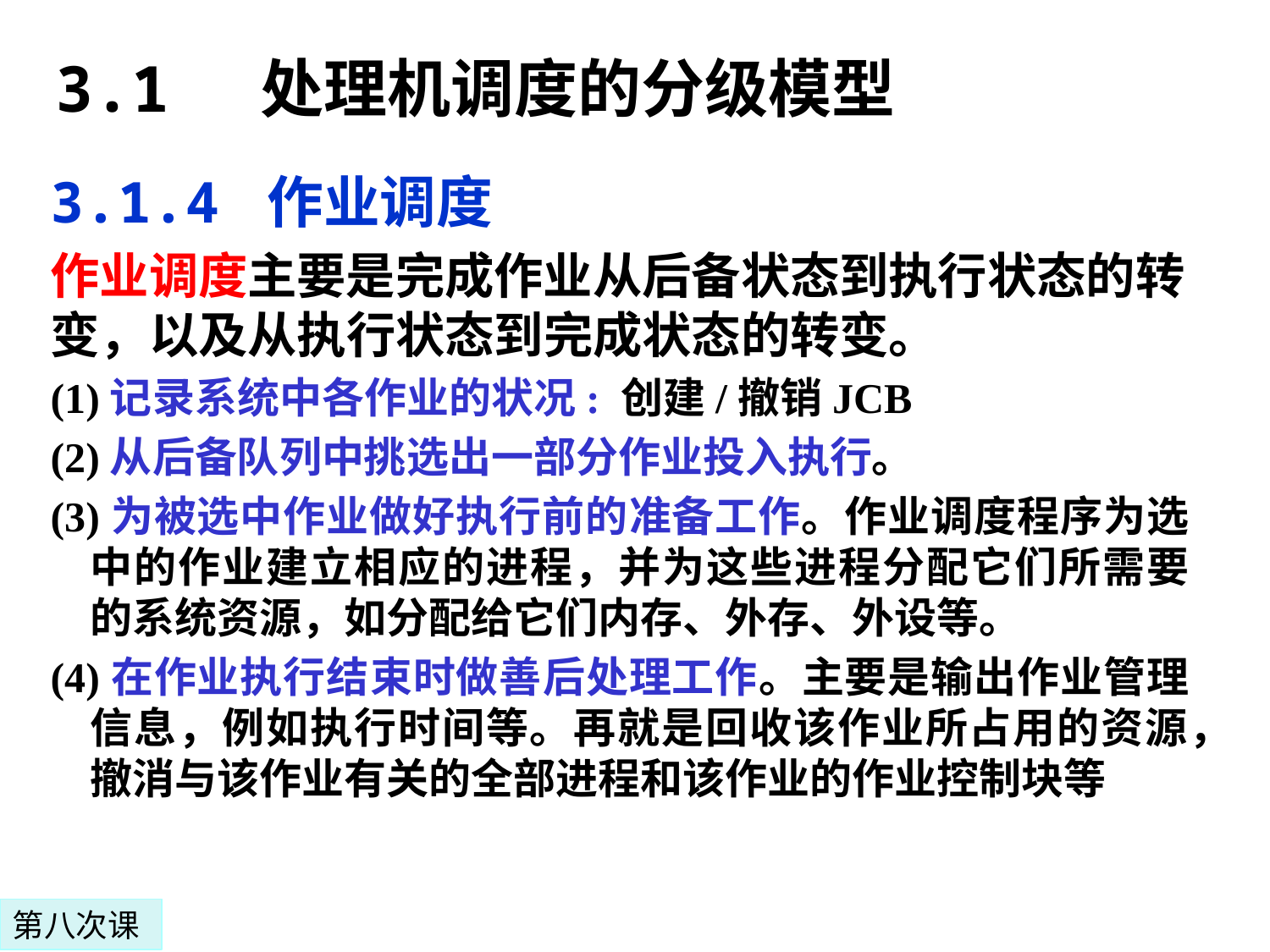

# 3.1  处理机调度的分级模型
3.1.4 作业调度
作业调度主要是完成作业从后备状态到执行状态的转变，以及从执行状态到完成状态的转变。
(1)记录系统中各作业的状况: 创建/撤销JCB
(2)从后备队列中挑选出一部分作业投入执行。
(3)为被选中作业做好执行前的准备工作。作业调度程序为选中的作业建立相应的进程，并为这些进程分配它们所需要的系统资源，如分配给它们内存、外存、外设等。
(4)在作业执行结束时做善后处理工作。主要是输出作业管理信息，例如执行时间等。再就是回收该作业所占用的资源，撤消与该作业有关的全部进程和该作业的作业控制块等

第八次课